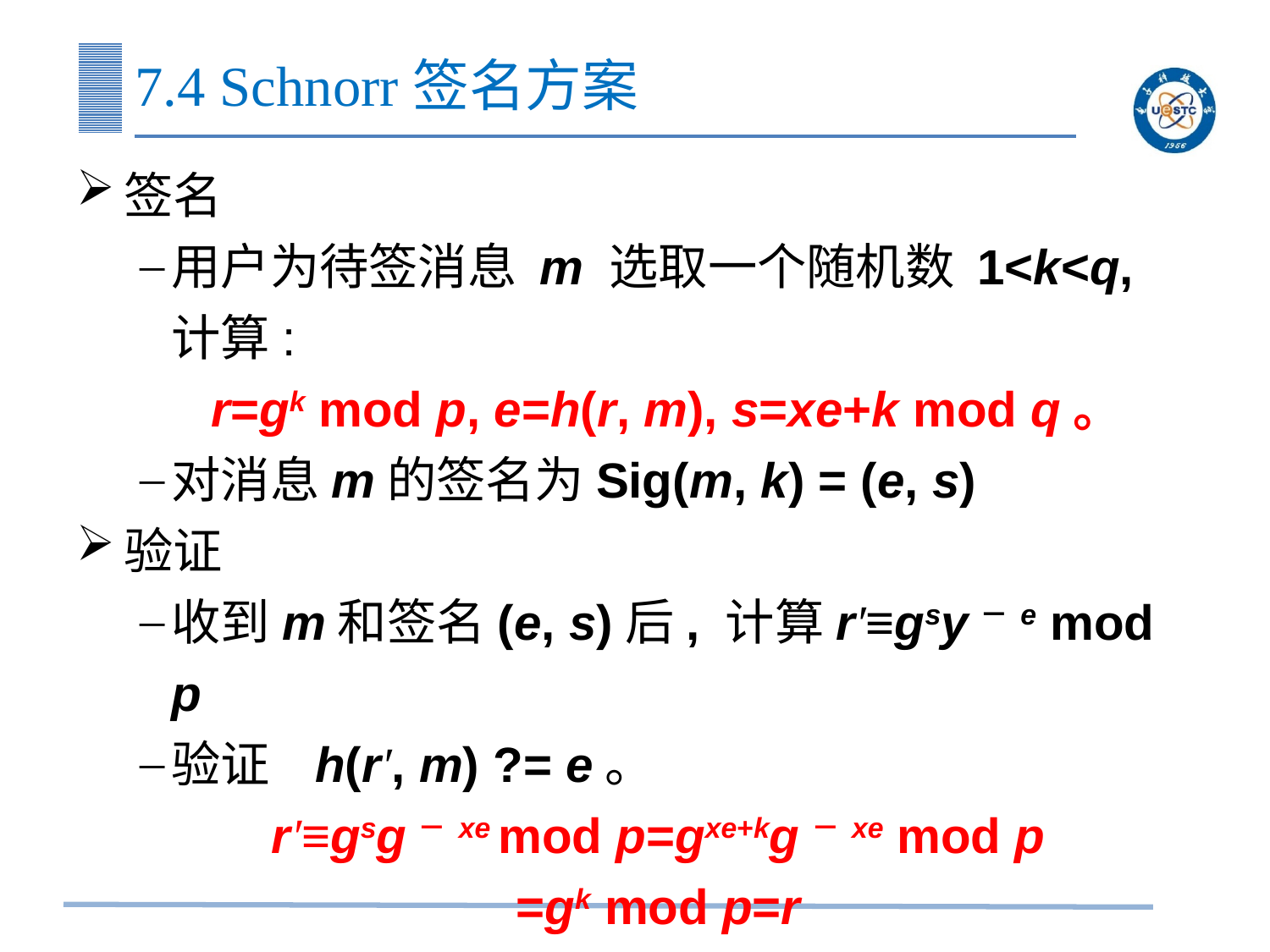

# 7.4 Schnorr签名方案
签名
用户为待签消息 m 选取一个随机数 1<k<q,  计算:
r=gk mod p, e=h(r, m), s=xe+k mod q。
对消息m的签名为Sig(m, k) = (e, s)
验证
收到m和签名(e, s)后, 计算r′≡gsy－e mod p
验证   h(r′, m) ?= e。
r′≡gsg－xe mod p=gxe+kg－xe mod p
=gk mod p=r